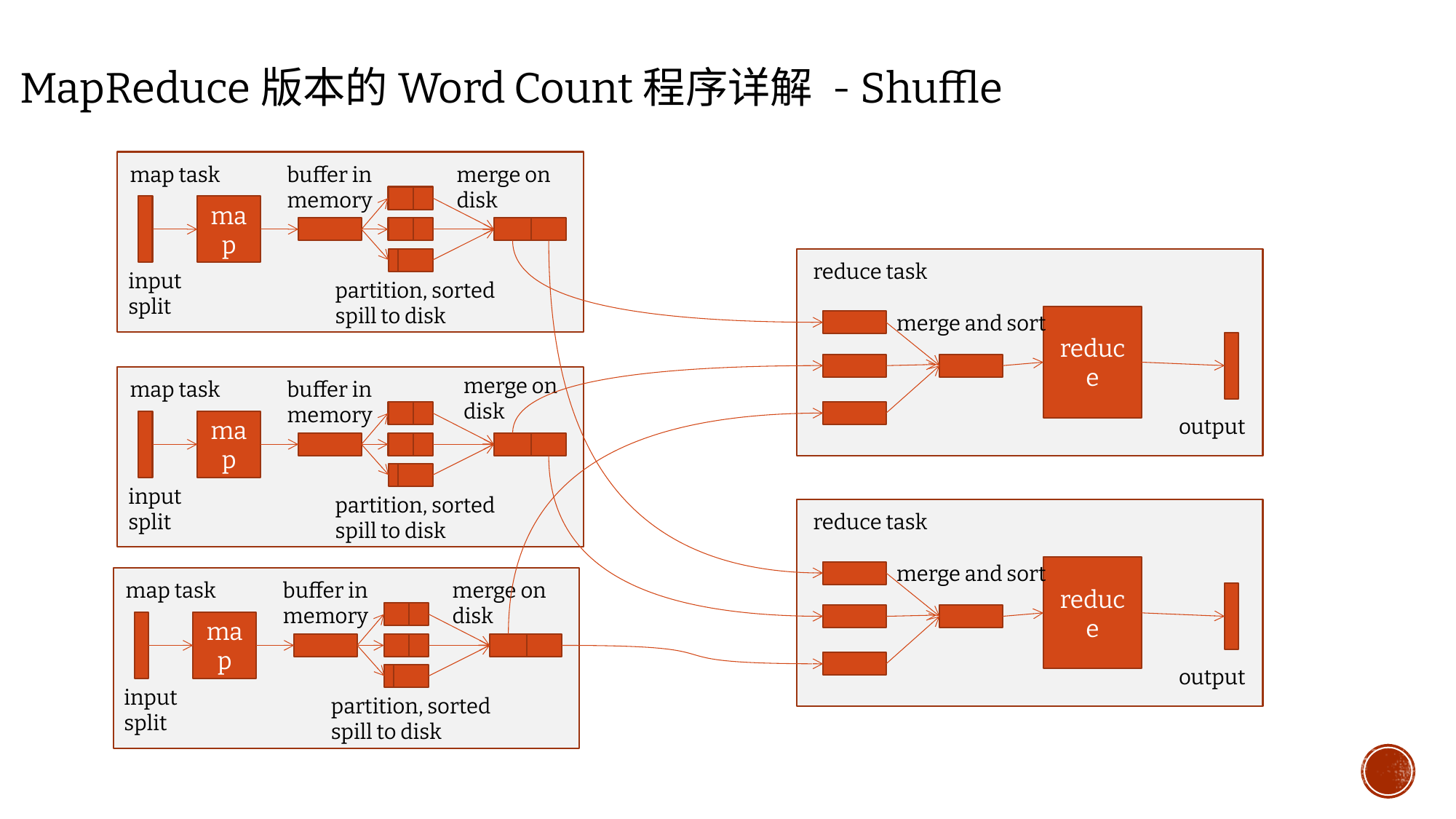

MapReduce版本的Word Count程序详解 - Shuffle

map task
buffer in
memory
merge on
disk

map

reduce task
input
split
partition, sorted
spill to disk
merge and sort
reduce

merge on
disk
map task
buffer in
memory

output

map

input
split
partition, sorted
spill to disk

reduce task
merge and sort
reduce

map task
buffer in
memory
merge on
disk

map

output

input
split
partition, sorted
spill to disk